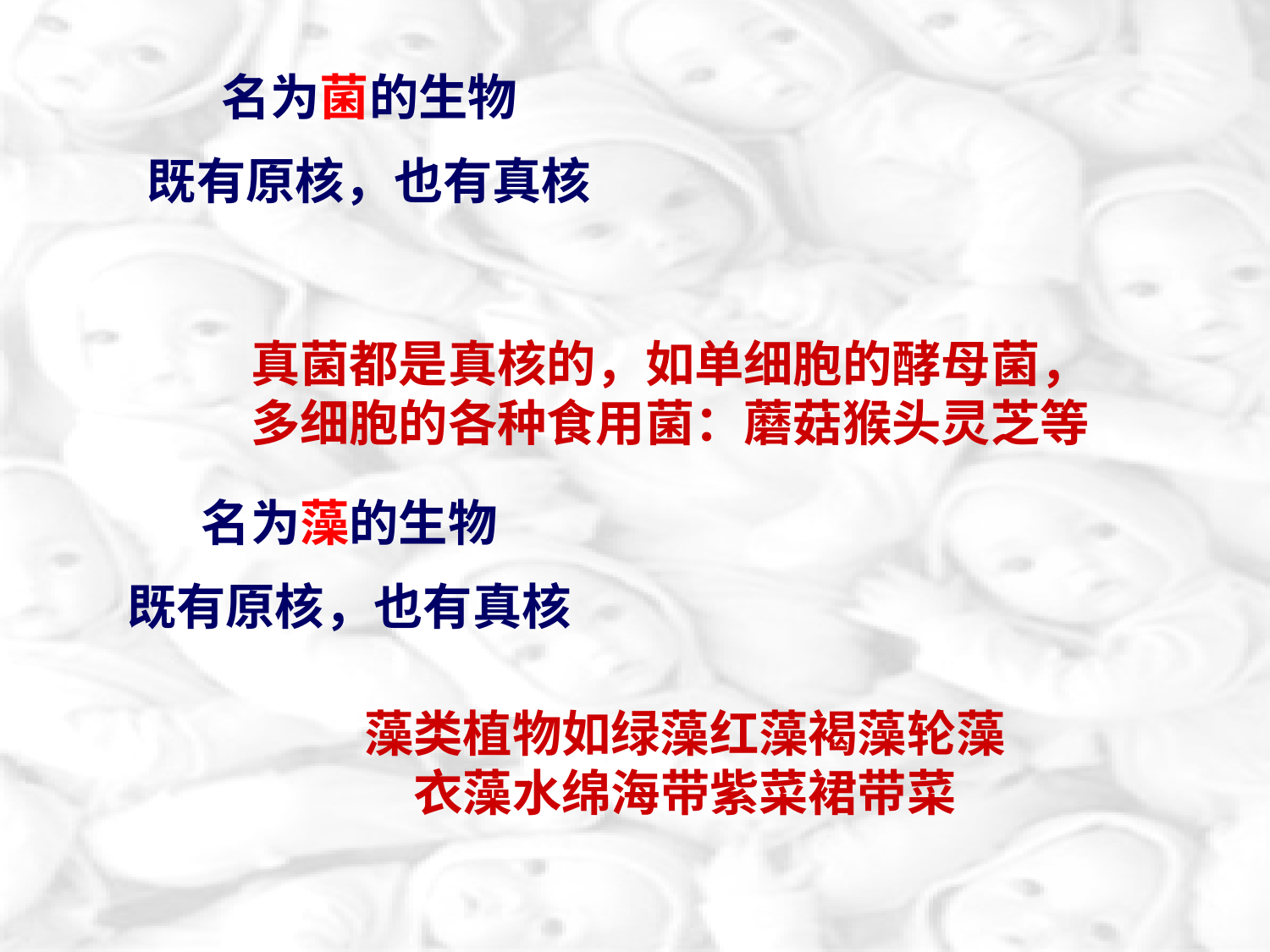

名为菌的生物
既有原核，也有真核
真菌都是真核的，如单细胞的酵母菌，多细胞的各种食用菌：蘑菇猴头灵芝等
名为藻的生物
既有原核，也有真核
藻类植物如绿藻红藻褐藻轮藻衣藻水绵海带紫菜裙带菜